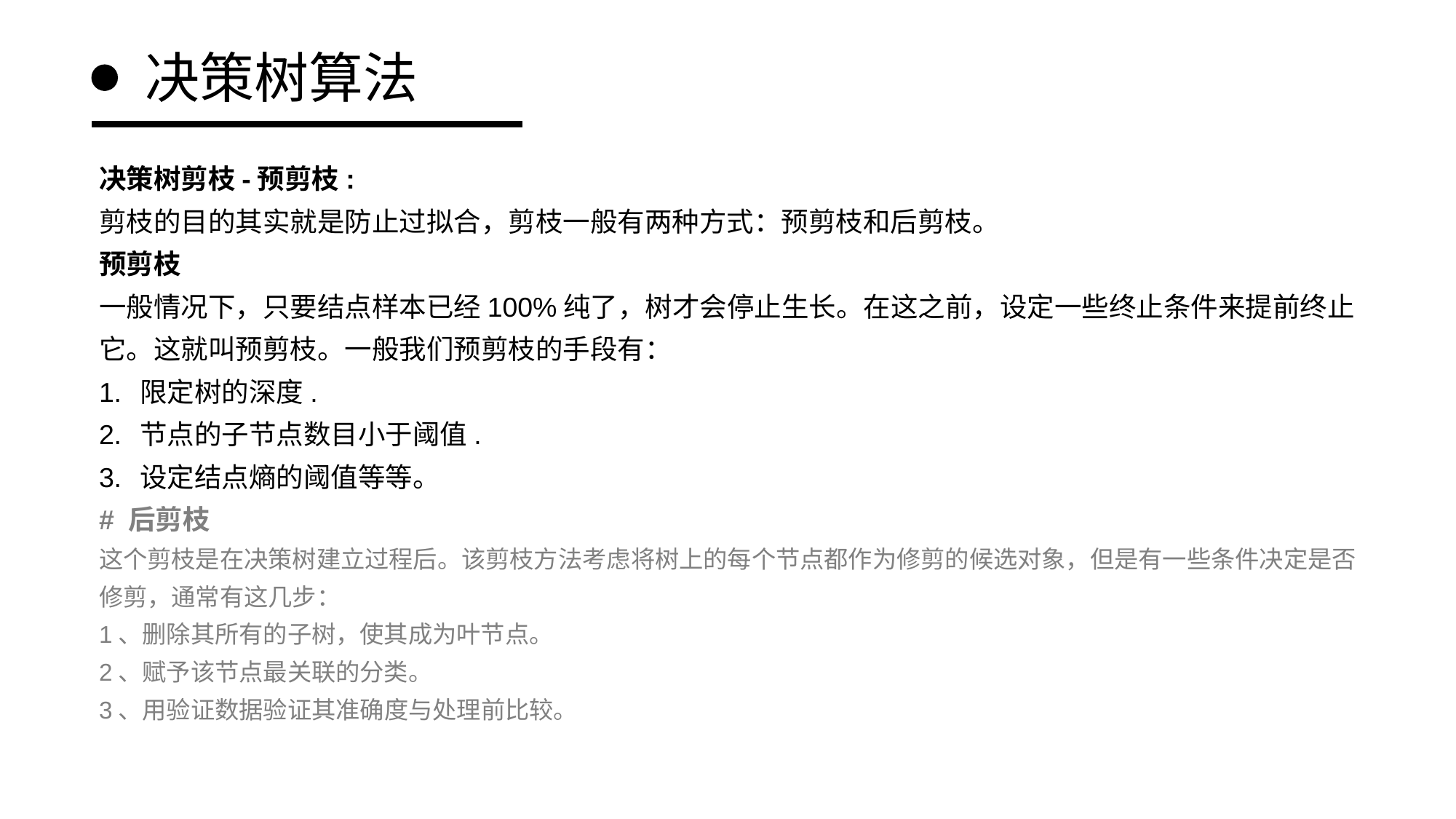

决策树算法
决策树剪枝-预剪枝:
剪枝的目的其实就是防止过拟合，剪枝一般有两种方式：预剪枝和后剪枝。
预剪枝
一般情况下，只要结点样本已经100%纯了，树才会停止生长。在这之前，设定一些终止条件来提前终止它。这就叫预剪枝。一般我们预剪枝的手段有：
限定树的深度.
节点的子节点数目小于阈值.
设定结点熵的阈值等等。
# 后剪枝
这个剪枝是在决策树建立过程后。该剪枝方法考虑将树上的每个节点都作为修剪的候选对象，但是有一些条件决定是否修剪，通常有这几步：
1、删除其所有的子树，使其成为叶节点。
2、赋予该节点最关联的分类。
3、用验证数据验证其准确度与处理前比较。